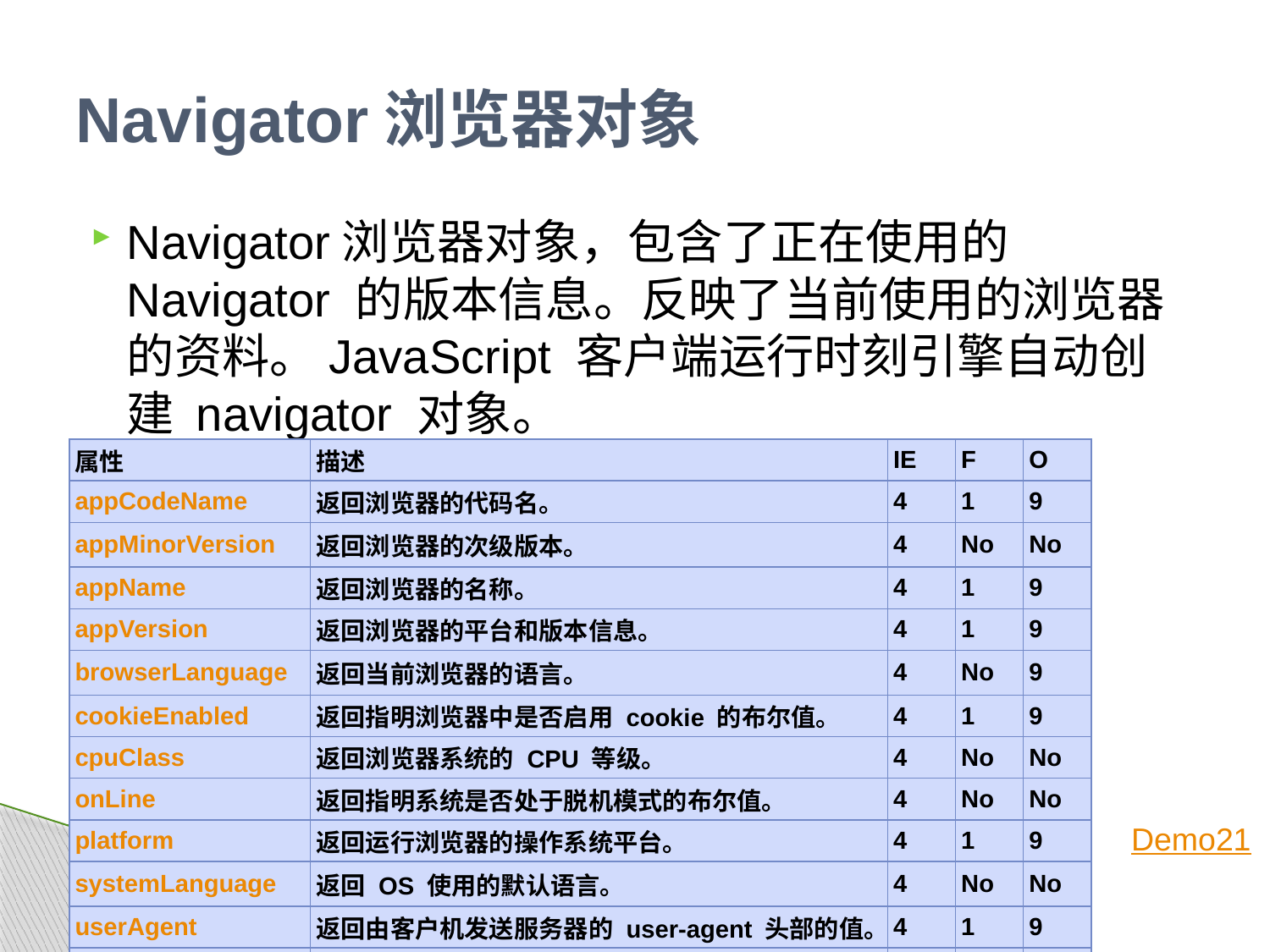

# Navigator浏览器对象
Navigator浏览器对象，包含了正在使用的 Navigator 的版本信息。反映了当前使用的浏览器的资料。JavaScript 客户端运行时刻引擎自动创建 navigator 对象。
| 属性 | 描述 | IE | F | O |
| --- | --- | --- | --- | --- |
| appCodeName | 返回浏览器的代码名。 | 4 | 1 | 9 |
| appMinorVersion | 返回浏览器的次级版本。 | 4 | No | No |
| appName | 返回浏览器的名称。 | 4 | 1 | 9 |
| appVersion | 返回浏览器的平台和版本信息。 | 4 | 1 | 9 |
| browserLanguage | 返回当前浏览器的语言。 | 4 | No | 9 |
| cookieEnabled | 返回指明浏览器中是否启用 cookie 的布尔值。 | 4 | 1 | 9 |
| cpuClass | 返回浏览器系统的 CPU 等级。 | 4 | No | No |
| onLine | 返回指明系统是否处于脱机模式的布尔值。 | 4 | No | No |
| platform | 返回运行浏览器的操作系统平台。 | 4 | 1 | 9 |
| systemLanguage | 返回 OS 使用的默认语言。 | 4 | No | No |
| userAgent | 返回由客户机发送服务器的 user-agent 头部的值。 | 4 | 1 | 9 |
| userLanguage | 返回 OS 的自然语言设置。 | 4 | No | 9 |
Demo21